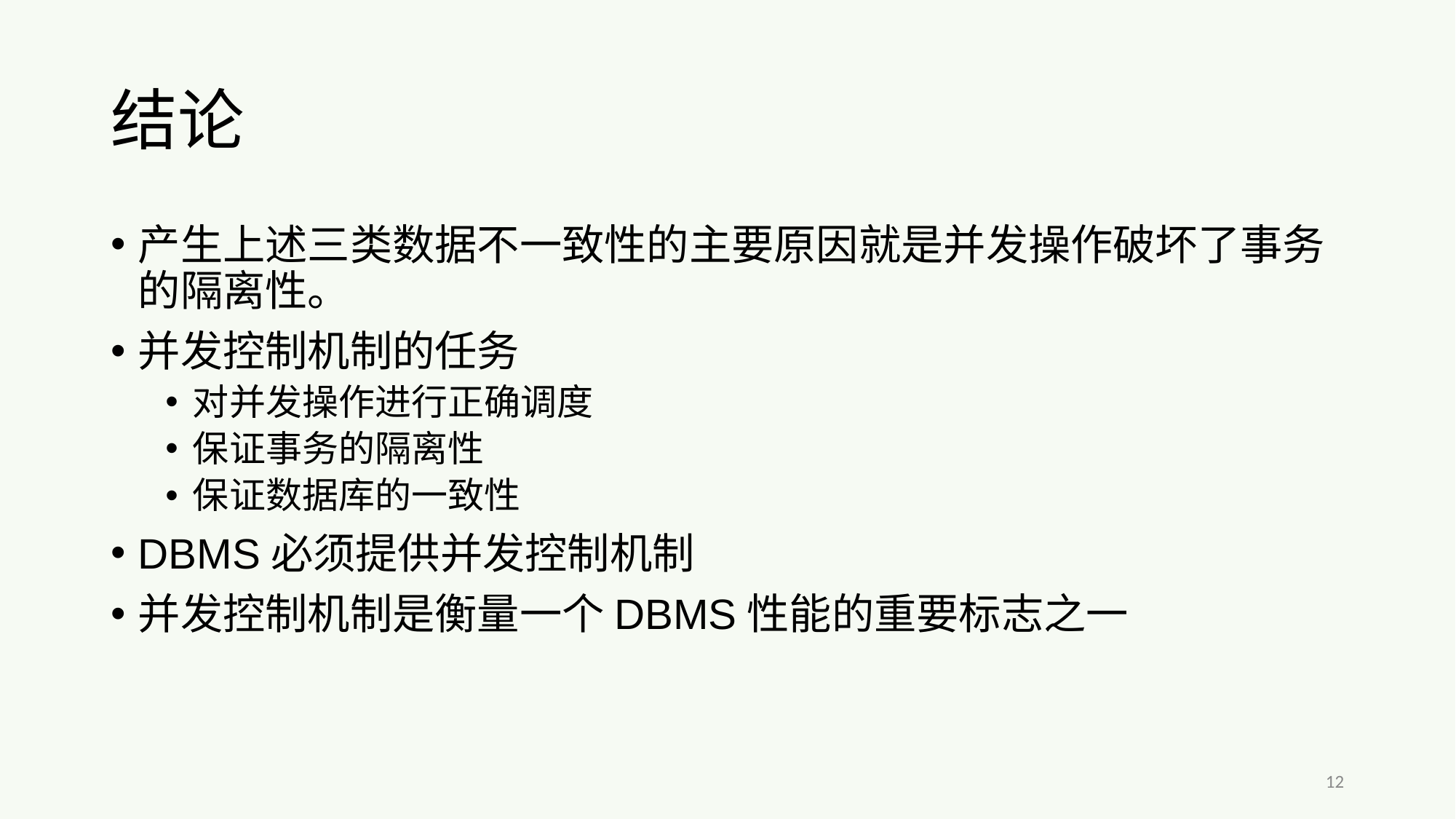

# 结论
产生上述三类数据不一致性的主要原因就是并发操作破坏了事务的隔离性。
并发控制机制的任务
对并发操作进行正确调度
保证事务的隔离性
保证数据库的一致性
DBMS必须提供并发控制机制
并发控制机制是衡量一个DBMS性能的重要标志之一

12